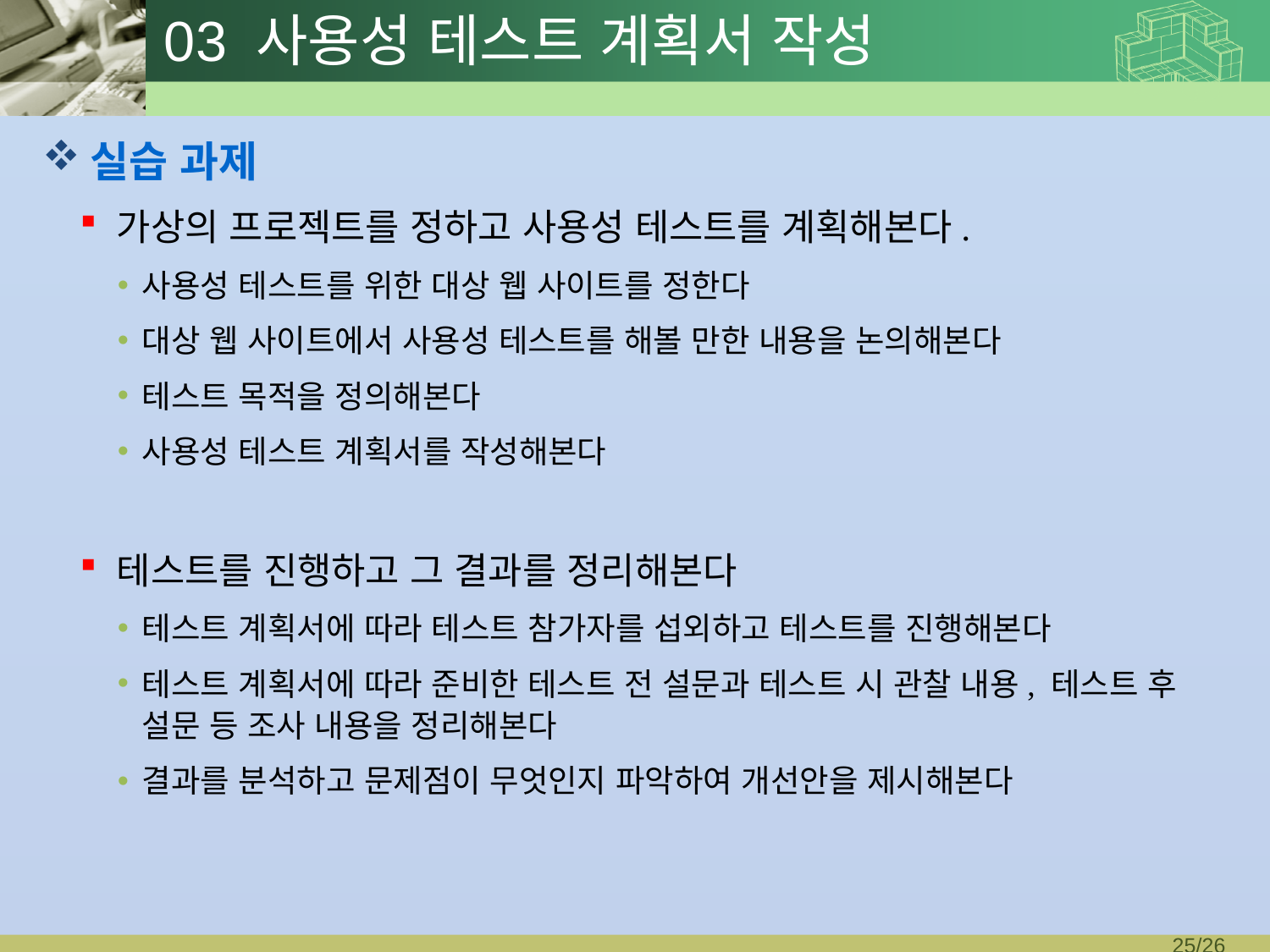

# 03 사용성 테스트 계획서 작성
실습 과제
가상의 프로젝트를 정하고 사용성 테스트를 계획해본다.
사용성 테스트를 위한 대상 웹 사이트를 정한다
대상 웹 사이트에서 사용성 테스트를 해볼 만한 내용을 논의해본다
테스트 목적을 정의해본다
사용성 테스트 계획서를 작성해본다

테스트를 진행하고 그 결과를 정리해본다
테스트 계획서에 따라 테스트 참가자를 섭외하고 테스트를 진행해본다
테스트 계획서에 따라 준비한 테스트 전 설문과 테스트 시 관찰 내용, 테스트 후 설문 등 조사 내용을 정리해본다
결과를 분석하고 문제점이 무엇인지 파악하여 개선안을 제시해본다